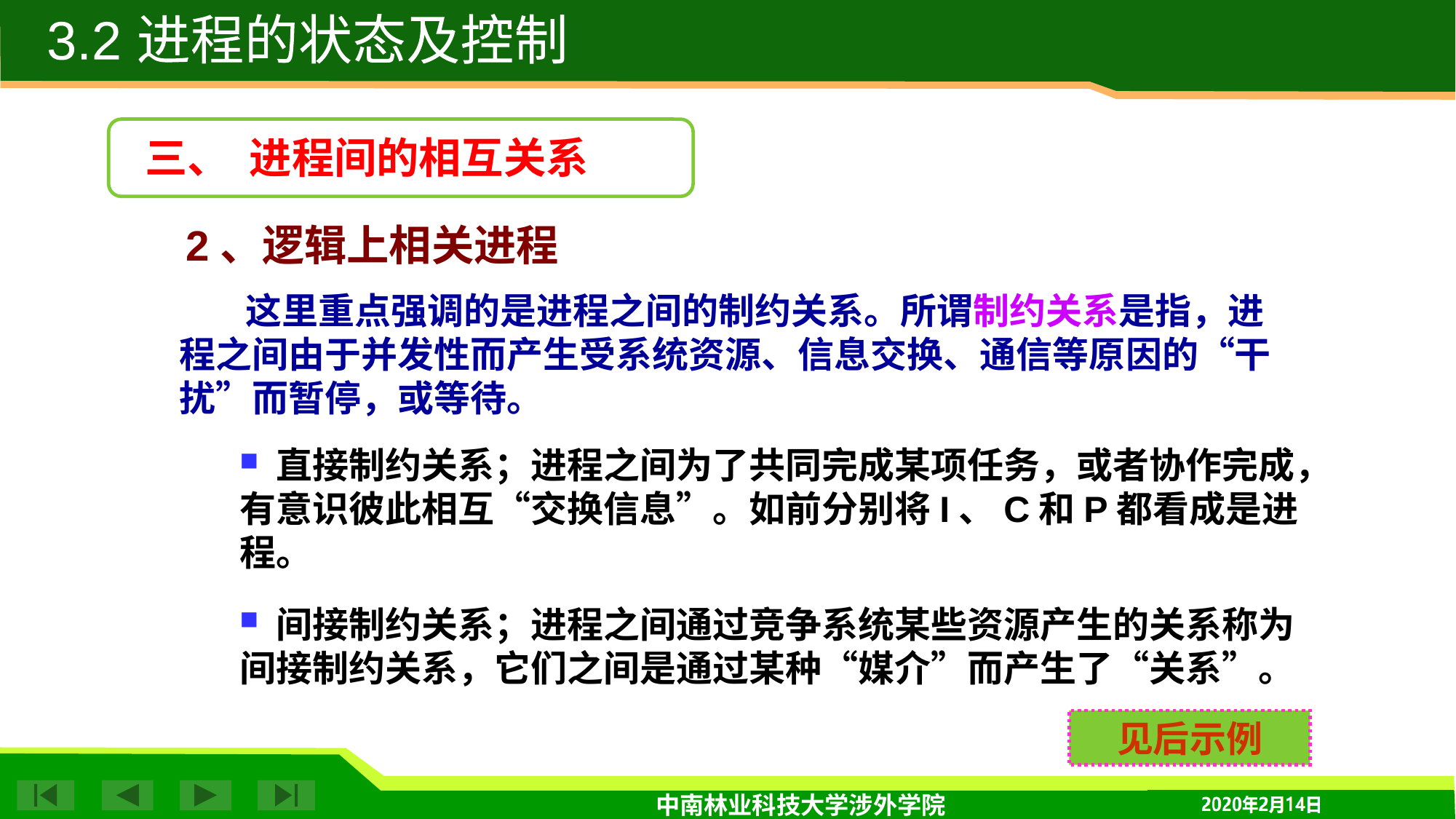

3.2 进程的状态及控制

三、  进程间的相互关系
 2、逻辑上相关进程
       这里重点强调的是进程之间的制约关系。所谓制约关系是指，进程之间由于并发性而产生受系统资源、信息交换、通信等原因的“干扰”而暂停，或等待。
 直接制约关系；进程之间为了共同完成某项任务，或者协作完成，有意识彼此相互“交换信息”。如前分别将I、C和P都看成是进程。
 间接制约关系；进程之间通过竞争系统某些资源产生的关系称为间接制约关系，它们之间是通过某种“媒介”而产生了“关系”。
见后示例